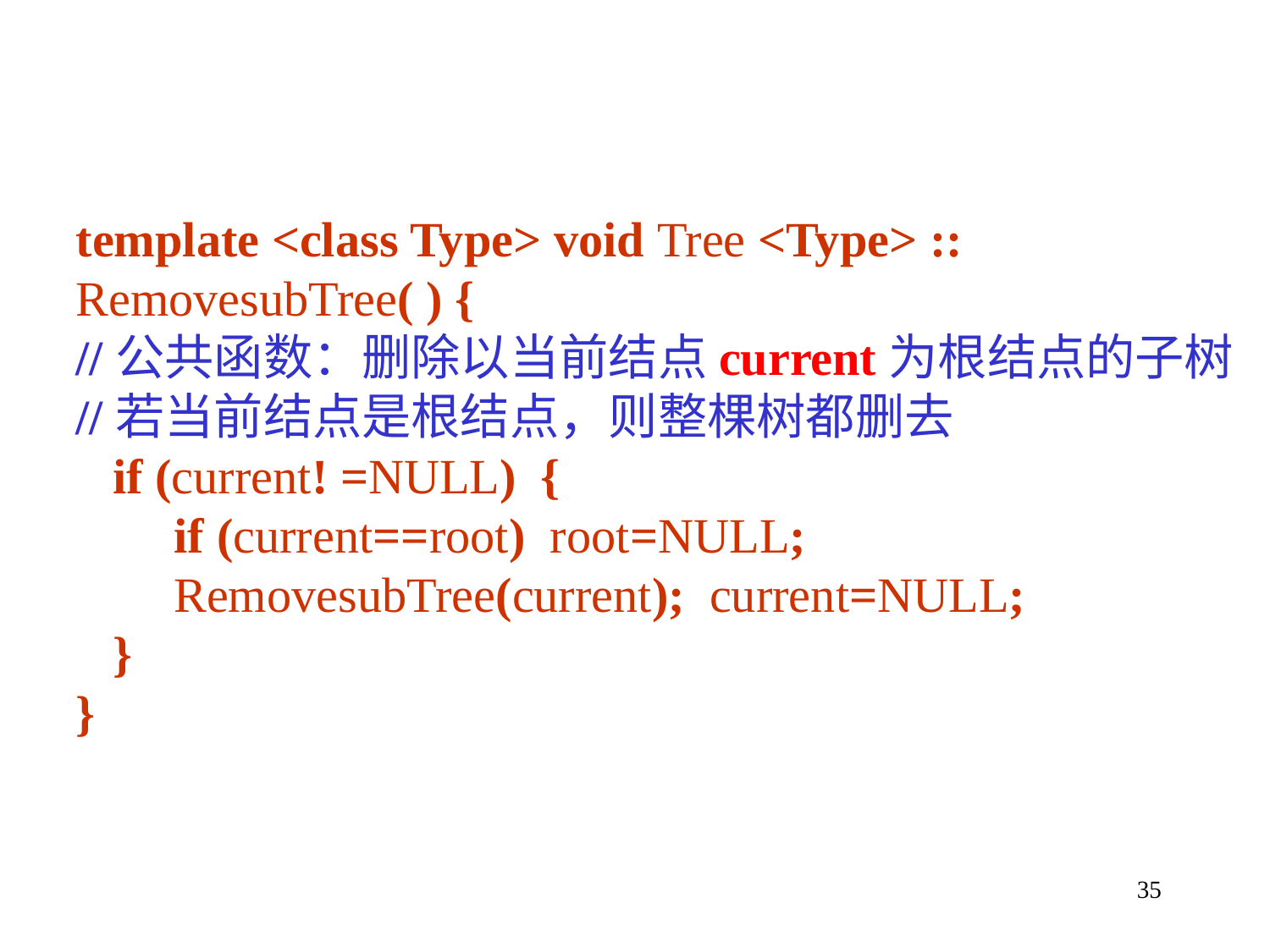

template <class Type> void Tree <Type> ::
RemovesubTree( ) {
//公共函数：删除以当前结点current为根结点的子树
//若当前结点是根结点，则整棵树都删去
   if (current! =NULL)  {
        if (current==root)  root=NULL;
        RemovesubTree(current);  current=NULL;
   }
}
35